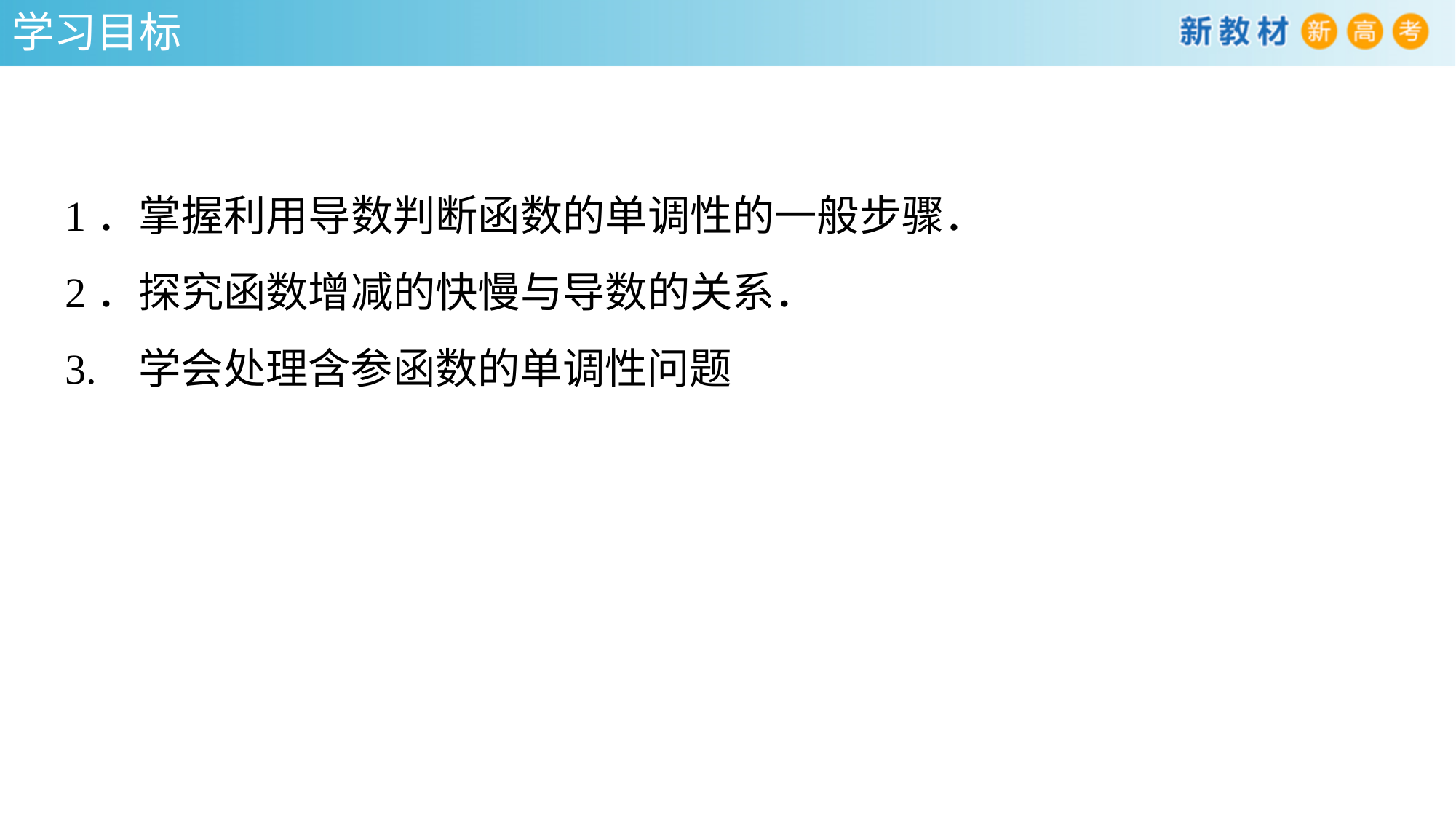

学习目标
1．掌握利用导数判断函数的单调性的一般步骤．
2．探究函数增减的快慢与导数的关系．
3.   学会处理含参函数的单调性问题